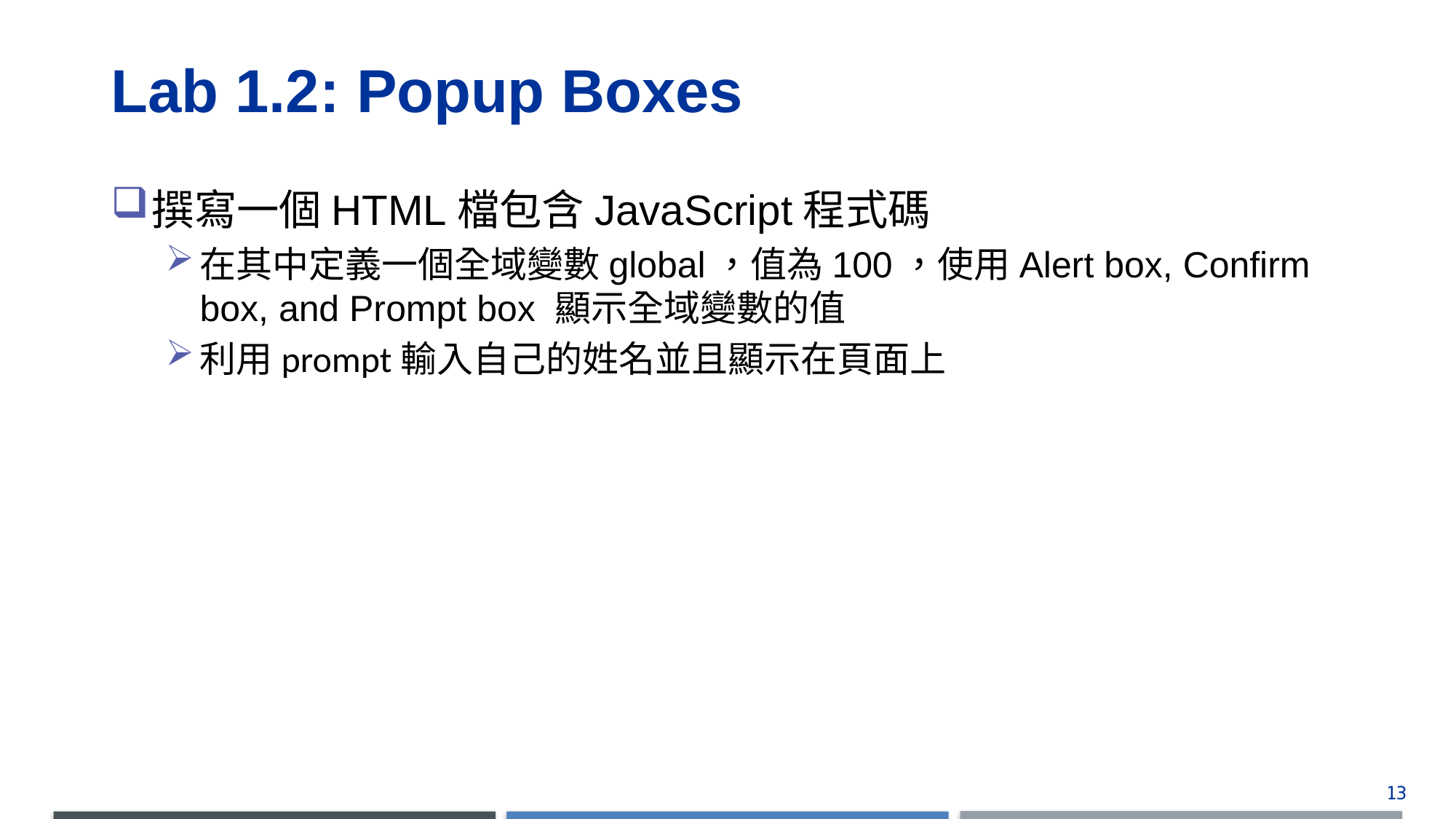

# Lab 1.2: Popup Boxes
撰寫一個HTML檔包含JavaScript程式碼
在其中定義一個全域變數global，值為100，使用Alert box, Confirm box, and Prompt box 顯示全域變數的值
利用prompt輸入自己的姓名並且顯示在頁面上